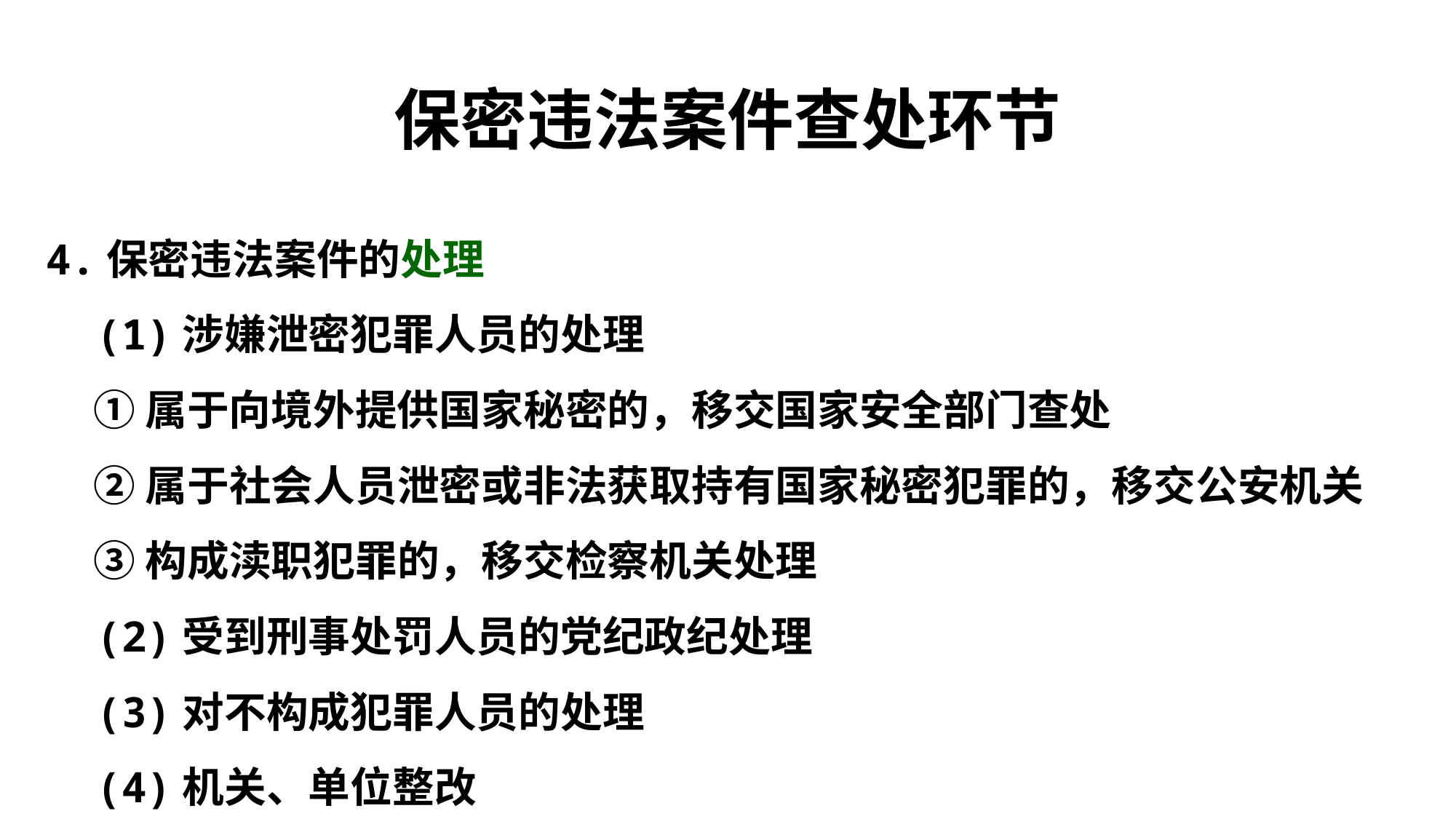

# 保密违法案件查处环节
4.保密违法案件的处理
  (1)涉嫌泄密犯罪人员的处理
     ①属于向境外提供国家秘密的，移交国家安全部门查处
     ②属于社会人员泄密或非法获取持有国家秘密犯罪的，移交公安机关
     ③构成渎职犯罪的，移交检察机关处理
  (2)受到刑事处罚人员的党纪政纪处理
  (3)对不构成犯罪人员的处理
  (4)机关、单位整改